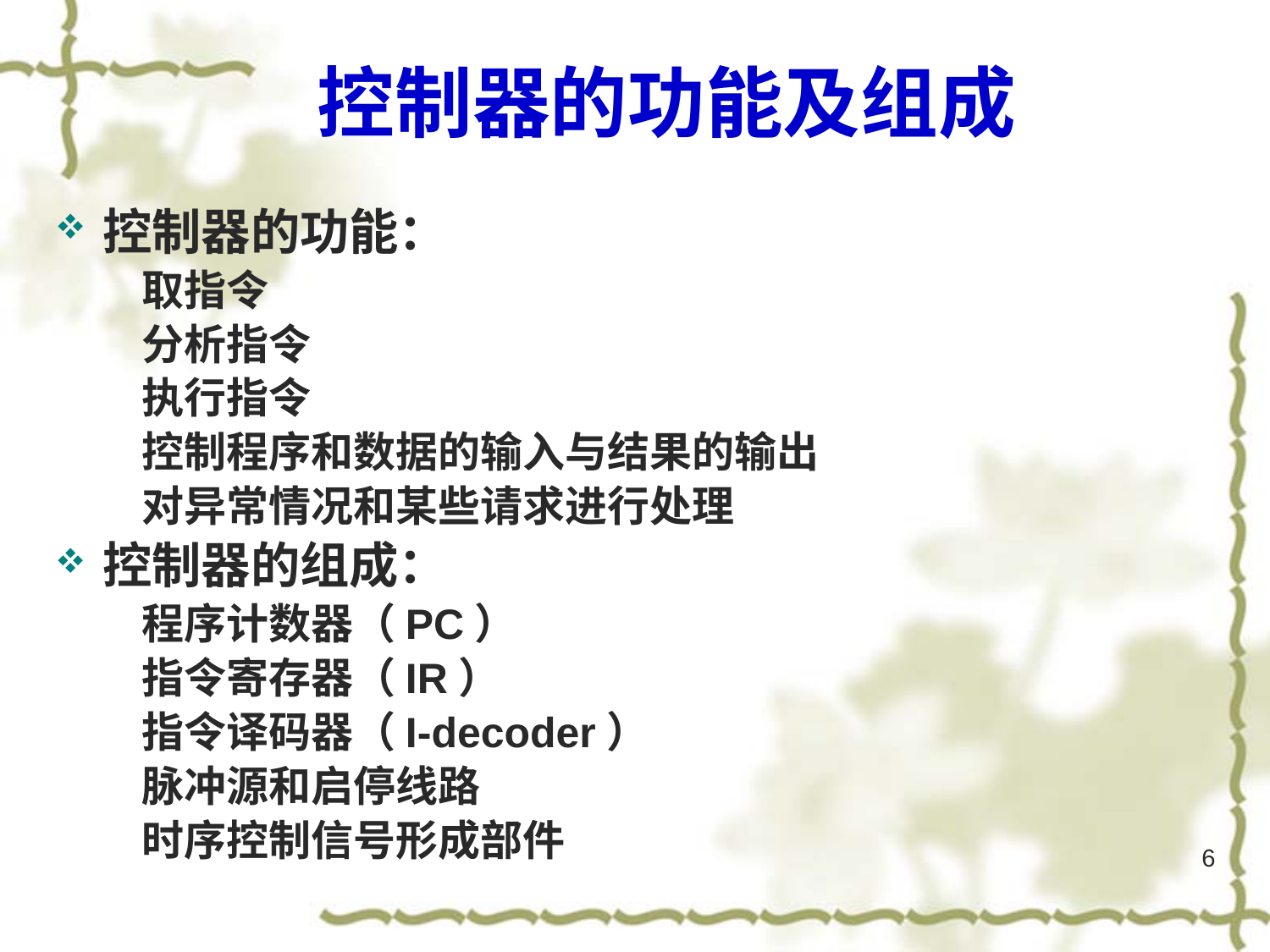

# 控制器的功能及组成
控制器的功能：
        取指令
        分析指令
        执行指令
        控制程序和数据的输入与结果的输出
        对异常情况和某些请求进行处理
控制器的组成：
        程序计数器（PC）
        指令寄存器（IR）
        指令译码器（I-decoder）
        脉冲源和启停线路
        时序控制信号形成部件
6